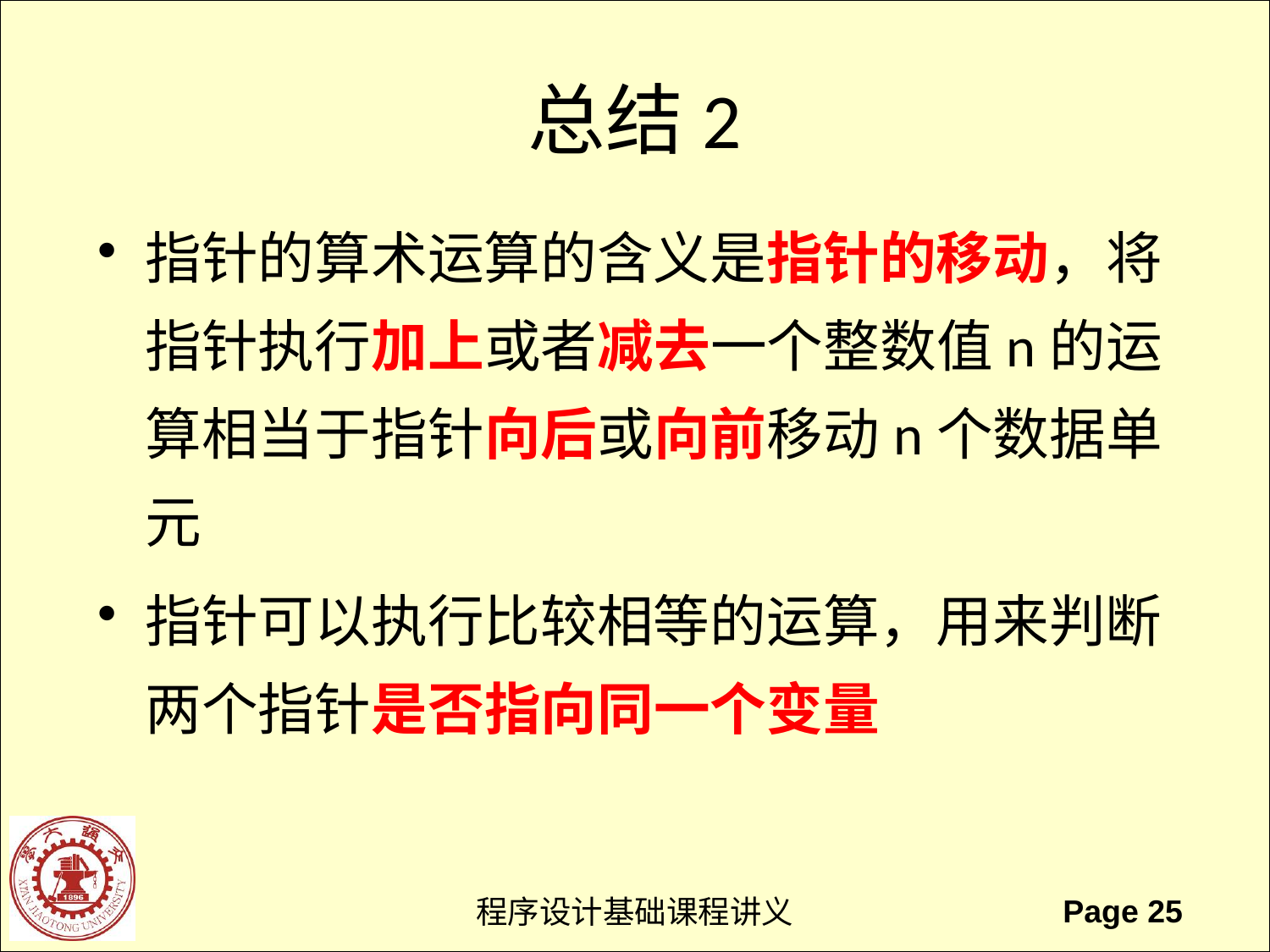

# 总结2
指针的算术运算的含义是指针的移动，将指针执行加上或者减去一个整数值n的运算相当于指针向后或向前移动n个数据单元
指针可以执行比较相等的运算，用来判断两个指针是否指向同一个变量
25